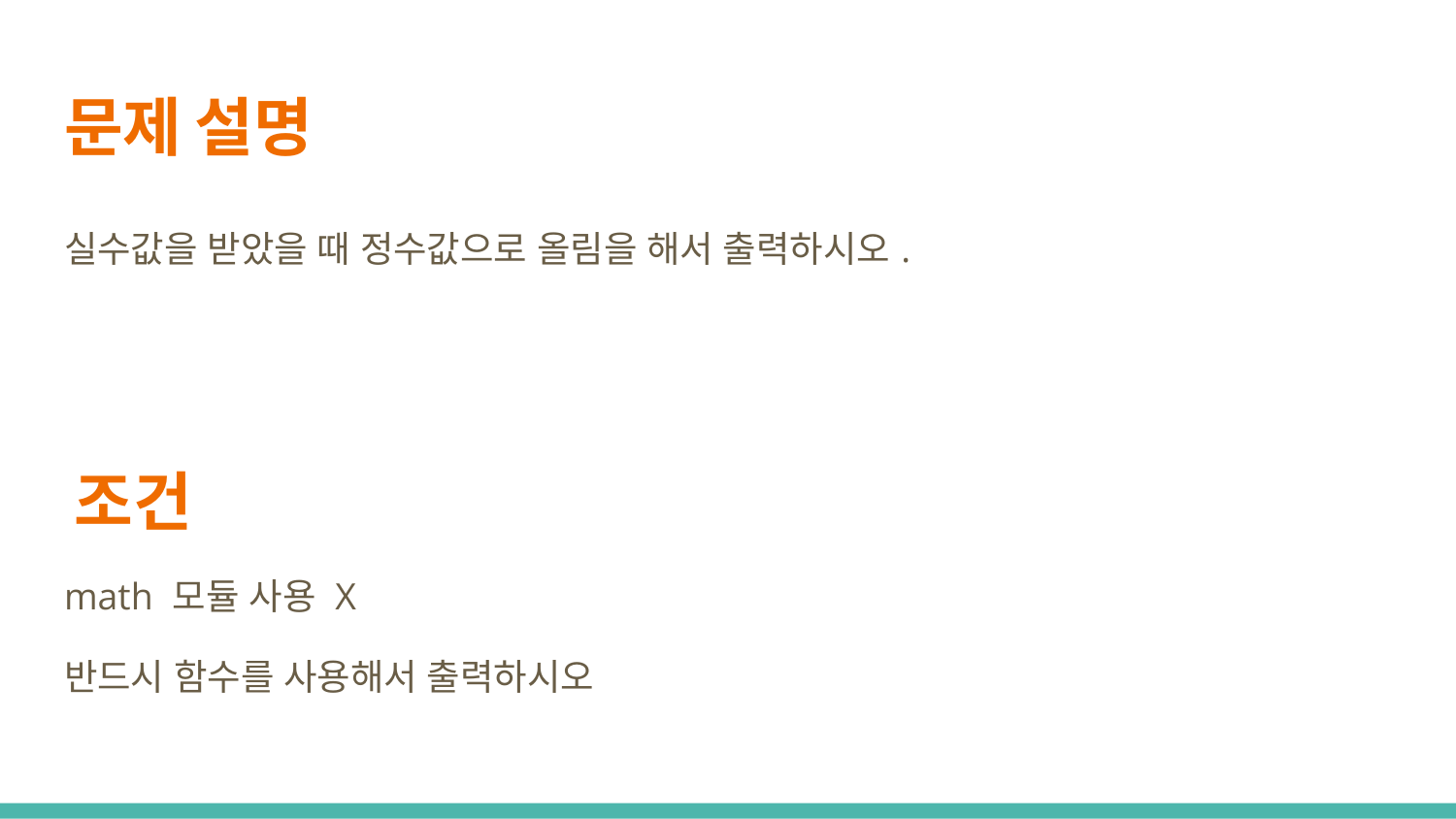

# 문제 설명
실수값을 받았을 때 정수값으로 올림을 해서 출력하시오.
조건
math 모듈 사용 X
반드시 함수를 사용해서 출력하시오